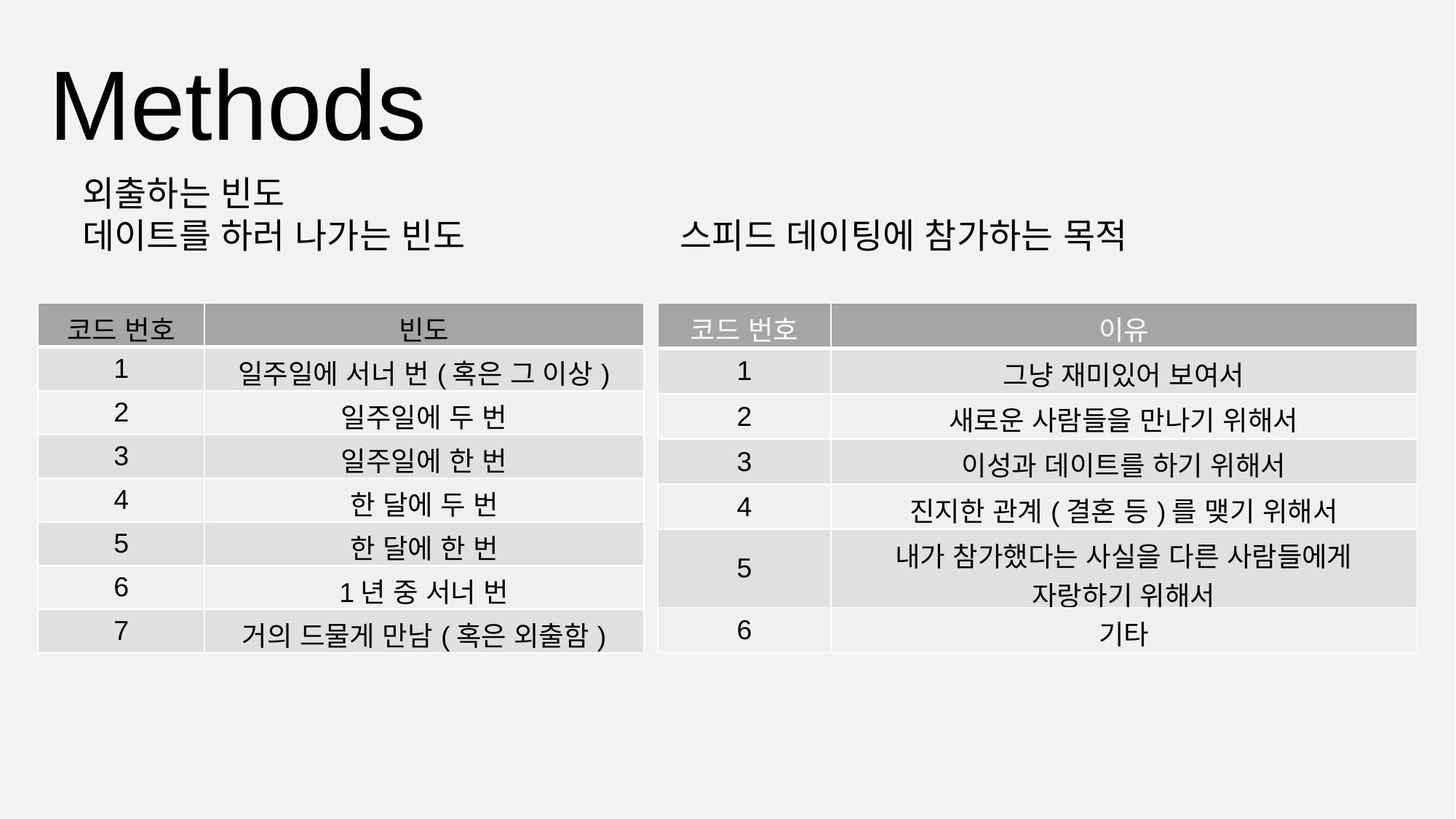

Methods
외출하는 빈도
데이트를 하러 나가는 빈도
스피드 데이팅에 참가하는 목적
| 코드 번호 | 이유 |
| --- | --- |
| 1 | 그냥 재미있어 보여서 |
| 2 | 새로운 사람들을 만나기 위해서 |
| 3 | 이성과 데이트를 하기 위해서 |
| 4 | 진지한 관계(결혼 등)를 맺기 위해서 |
| 5 | 내가 참가했다는 사실을 다른 사람들에게 자랑하기 위해서 |
| 6 | 기타 |
| 코드 번호 | 빈도 |
| --- | --- |
| 1 | 일주일에 서너 번(혹은 그 이상) |
| 2 | 일주일에 두 번 |
| 3 | 일주일에 한 번 |
| 4 | 한 달에 두 번 |
| 5 | 한 달에 한 번 |
| 6 | 1년 중 서너 번 |
| 7 | 거의 드물게 만남(혹은 외출함) |